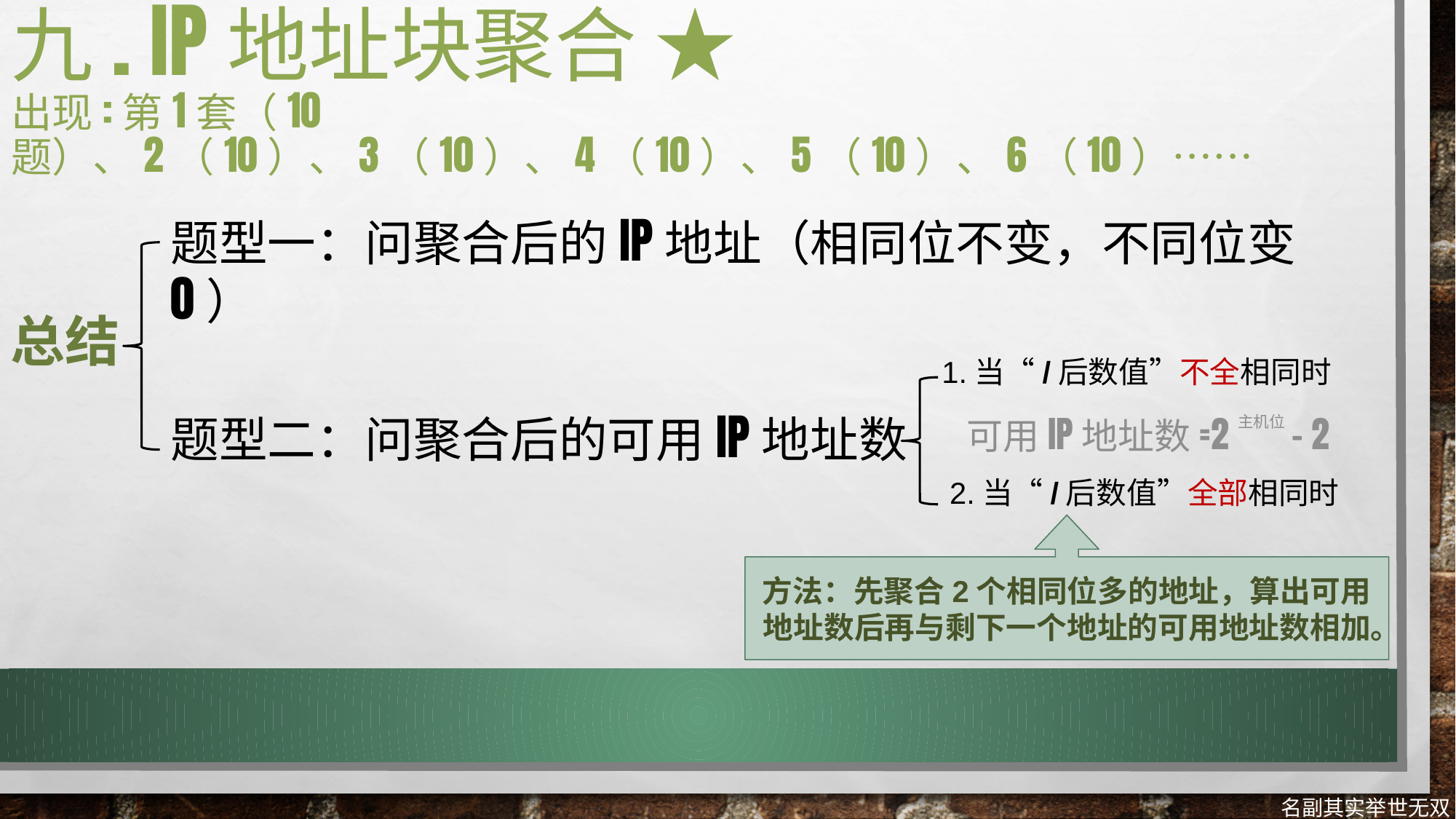

# 九. IP地址块聚合 ★ 出现:第1套（10题）、2（10）、3（10）、4（10）、5（10）、6（10）……
题型一：问聚合后的IP地址（相同位不变，不同位变0）

总结
题型二：问聚合后的可用IP地址数

1.当“/后数值”不全相同时
可用IP地址数=2主机位- 2
2.当“/后数值”全部相同时
方法：先聚合2个相同位多的地址，算出可用地址数后再与剩下一个地址的可用地址数相加。